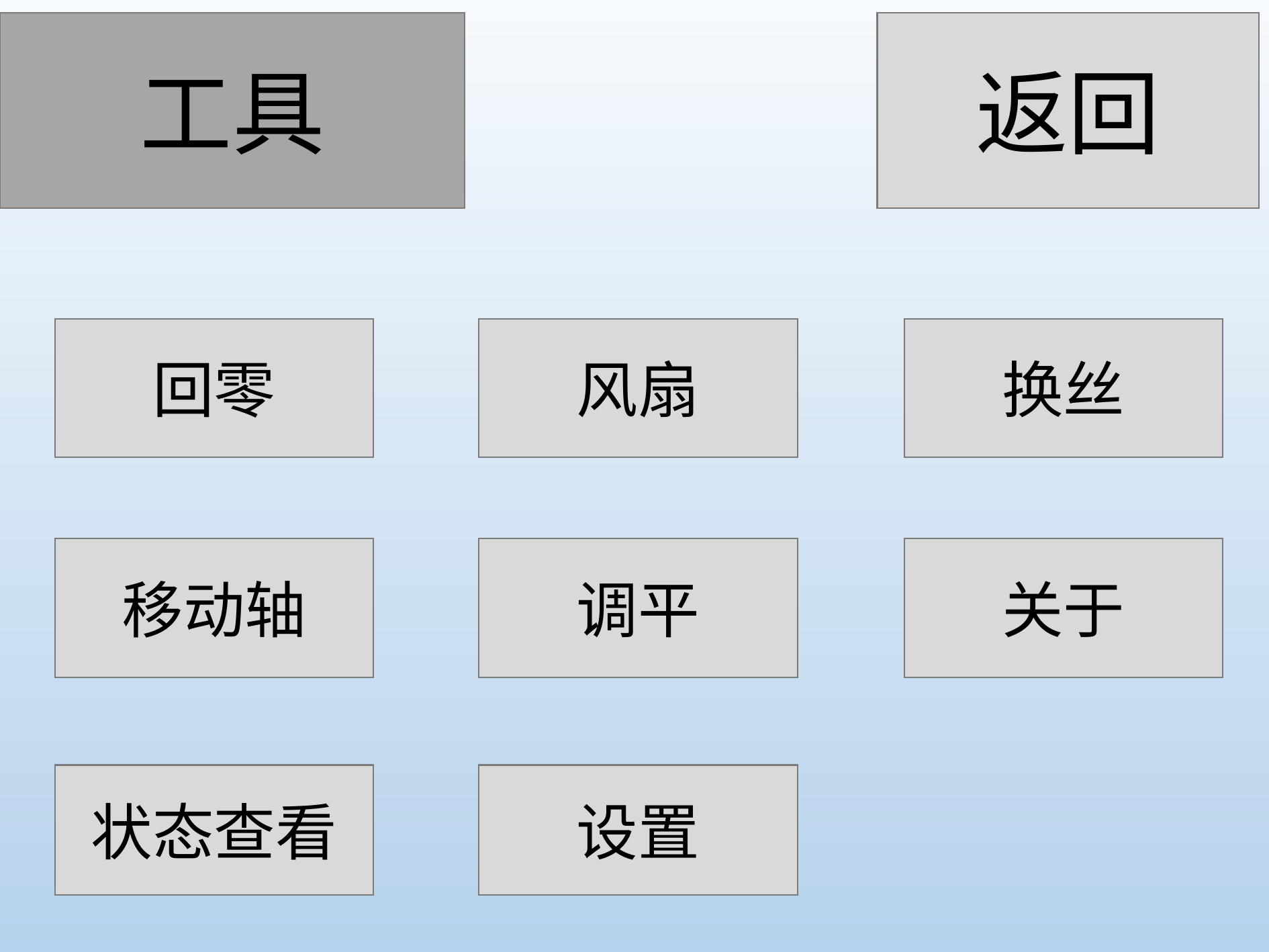

工具
返回
回零
风扇
换丝
移动轴
调平
关于
状态查看
设置